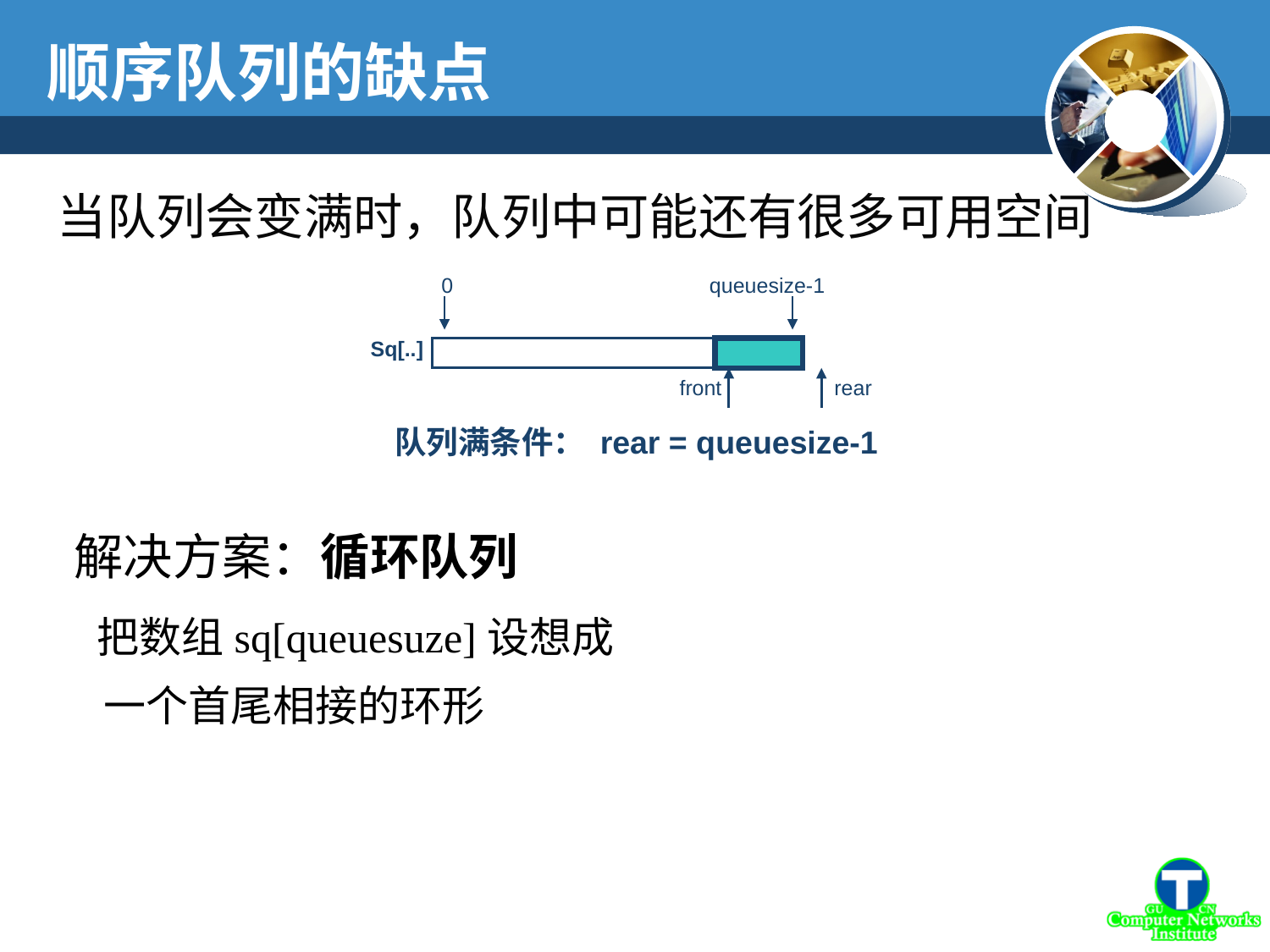

顺序队列的缺点
当队列会变满时，队列中可能还有很多可用空间
0
queuesize-1
Sq[..]

front
rear
队列满条件： rear = queuesize-1
解决方案：循环队列
 把数组sq[queuesuze]设想成
  一个首尾相接的环形